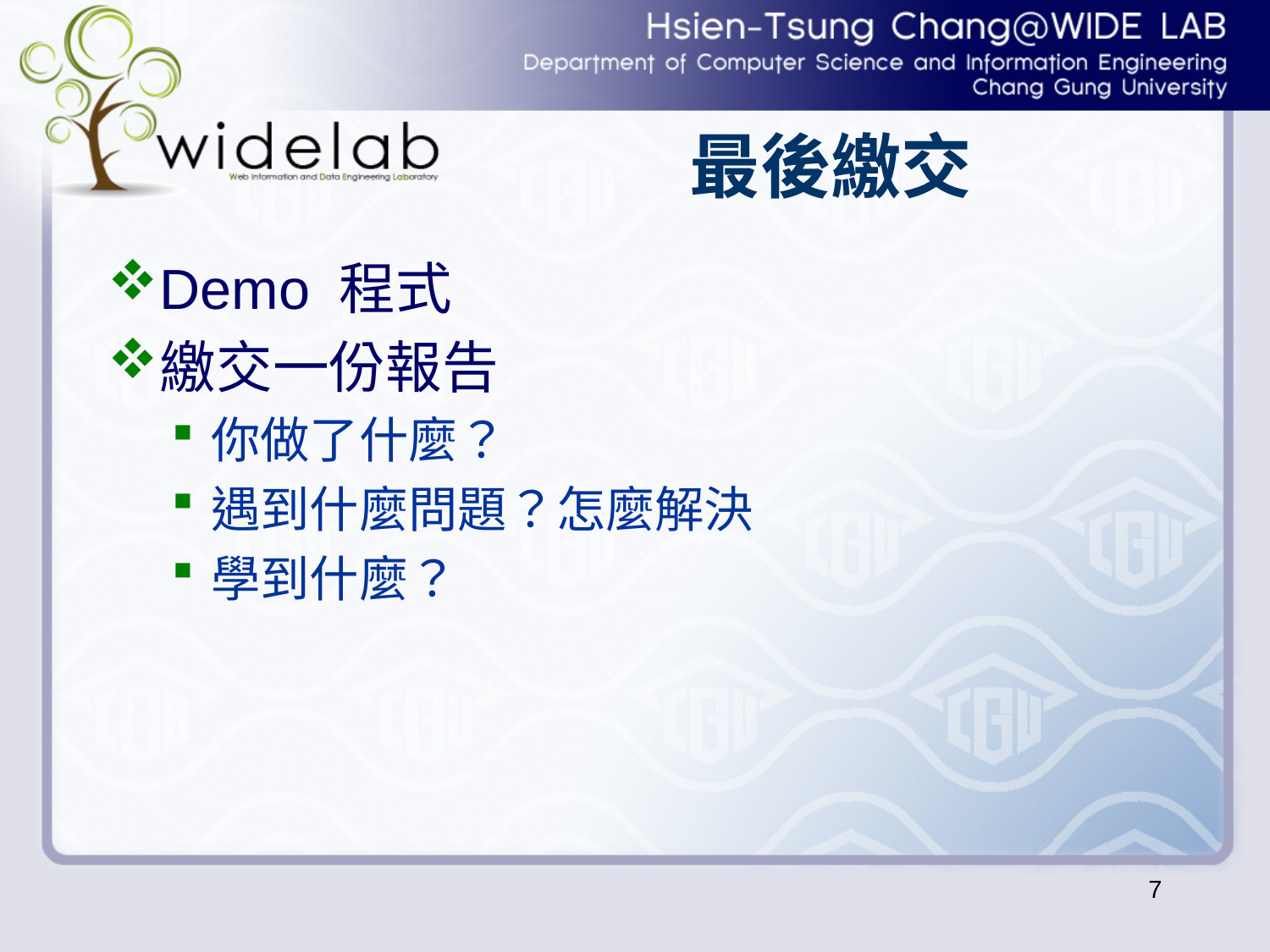

# 最後繳交
Demo 程式
繳交一份報告
你做了什麼？
遇到什麼問題？怎麼解決
學到什麼？
7